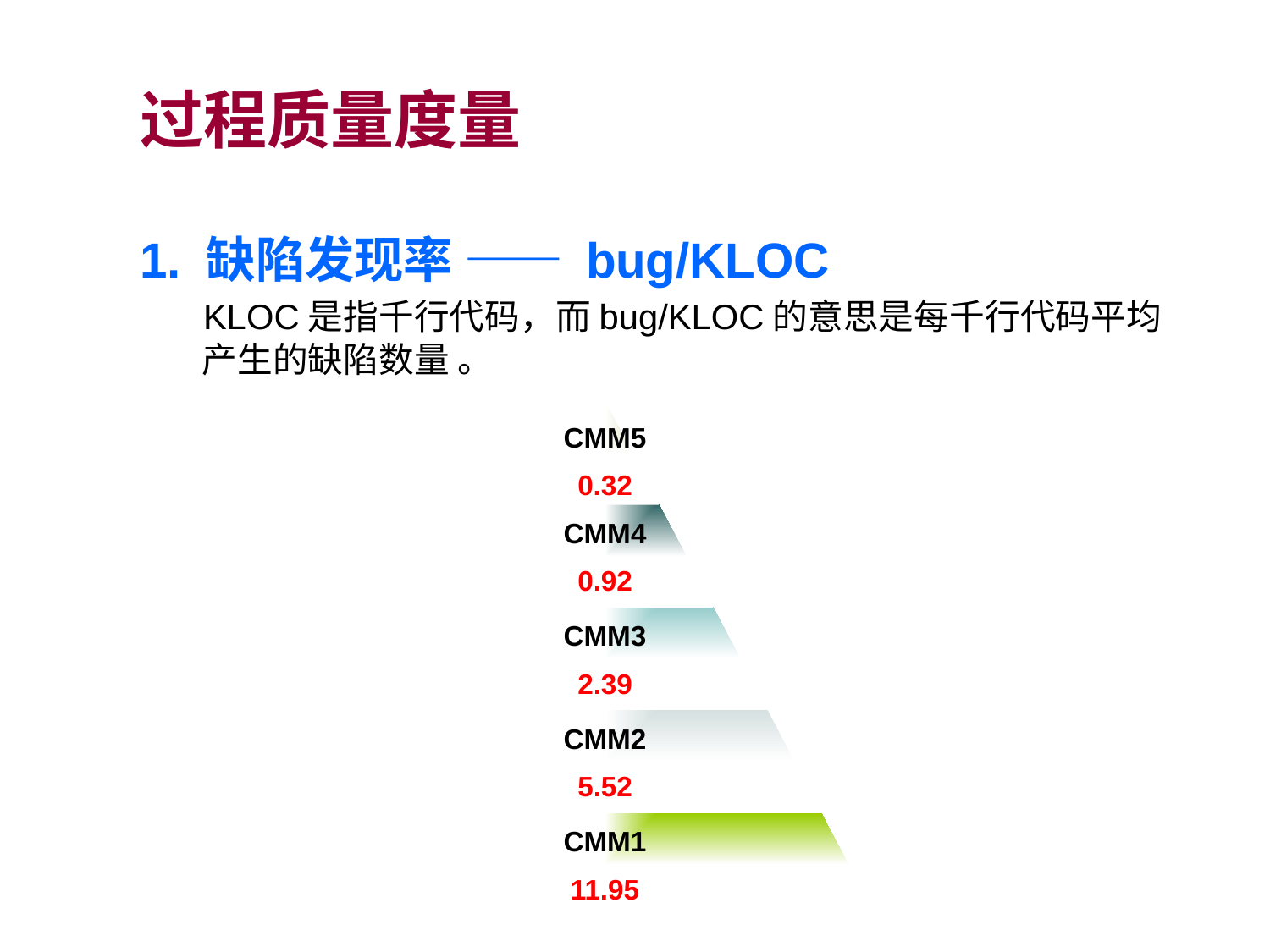

过程质量度量
1. 缺陷发现率 —— bug/KLOC
KLOC是指千行代码，而bug/KLOC的意思是每千行代码平均产生的缺陷数量 。

CMM5
0.32
CMM4
0.92
CMM3
2.39
CMM2
5.52
CMM1
11.95